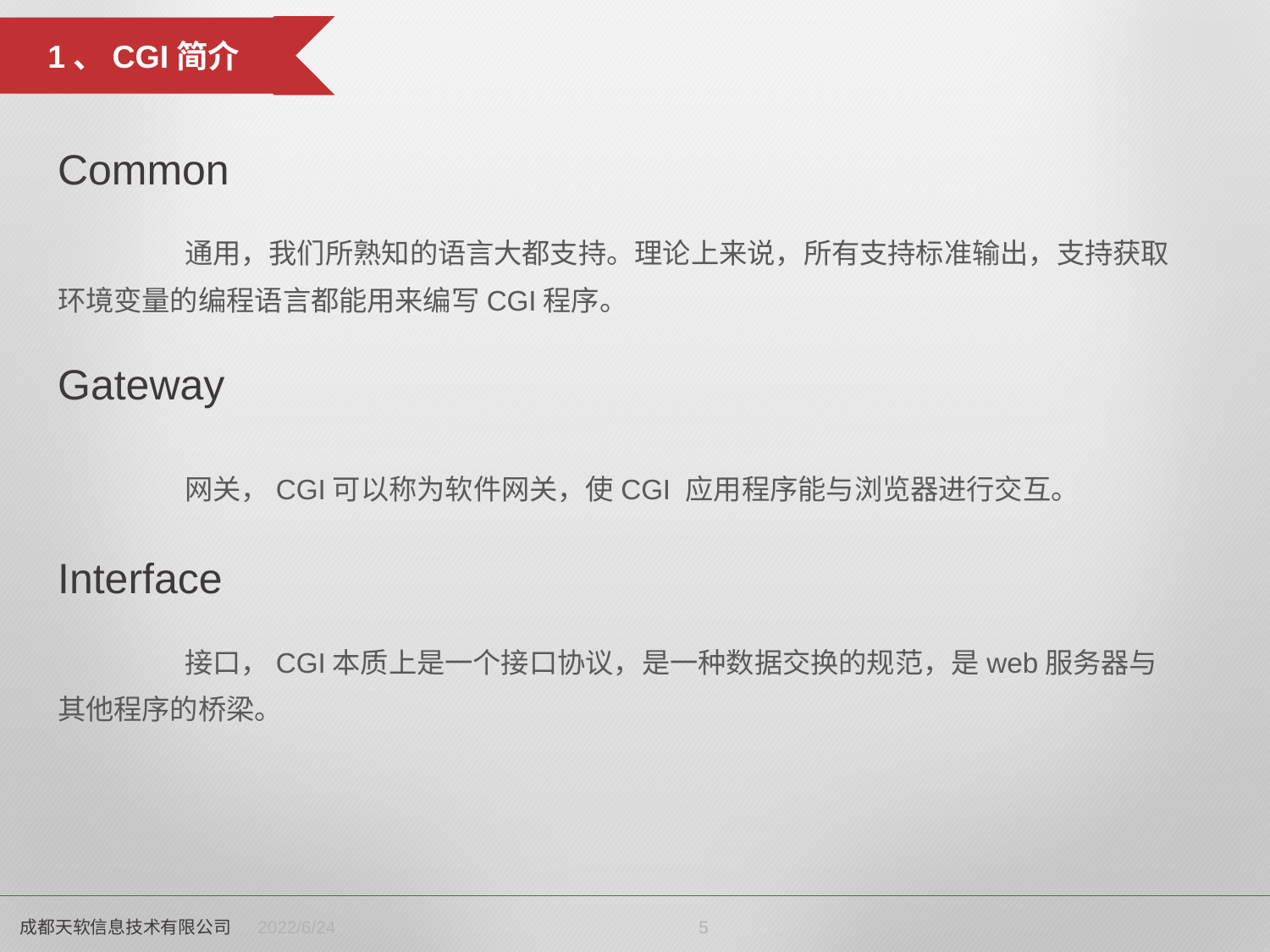

1、CGI简介
Common
	通用，我们所熟知的语言大都支持。理论上来说，所有支持标准输出，支持获取环境变量的编程语言都能用来编写CGI程序。
Gateway
	网关，CGI可以称为软件网关，使CGI 应用程序能与浏览器进行交互。
Interface
	接口，CGI本质上是一个接口协议，是一种数据交换的规范，是web服务器与其他程序的桥梁。
成都天软信息技术有限公司
2022/6/24
5